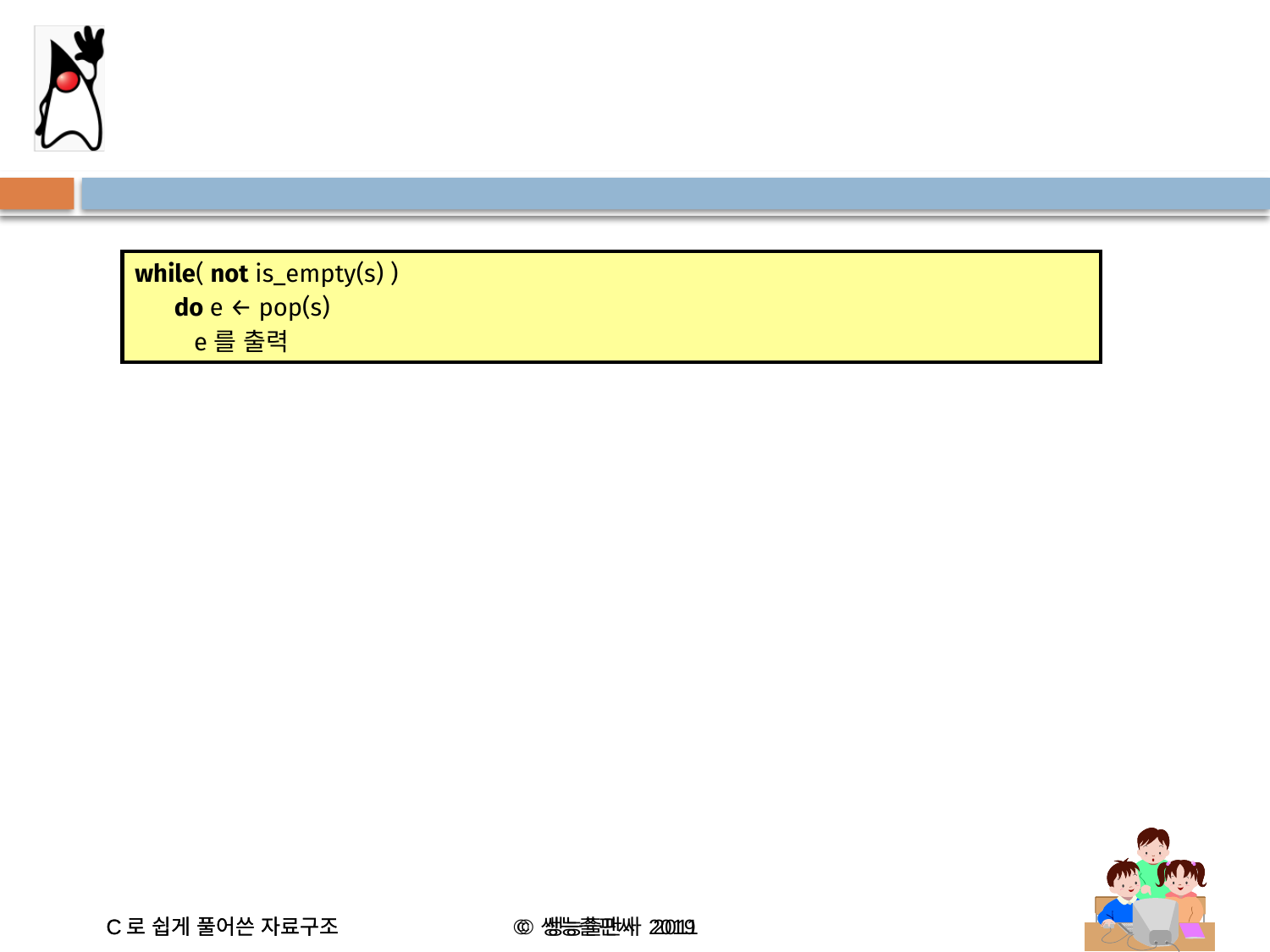

while( not is_empty(s) )
      do e ← pop(s)
         e를 출력